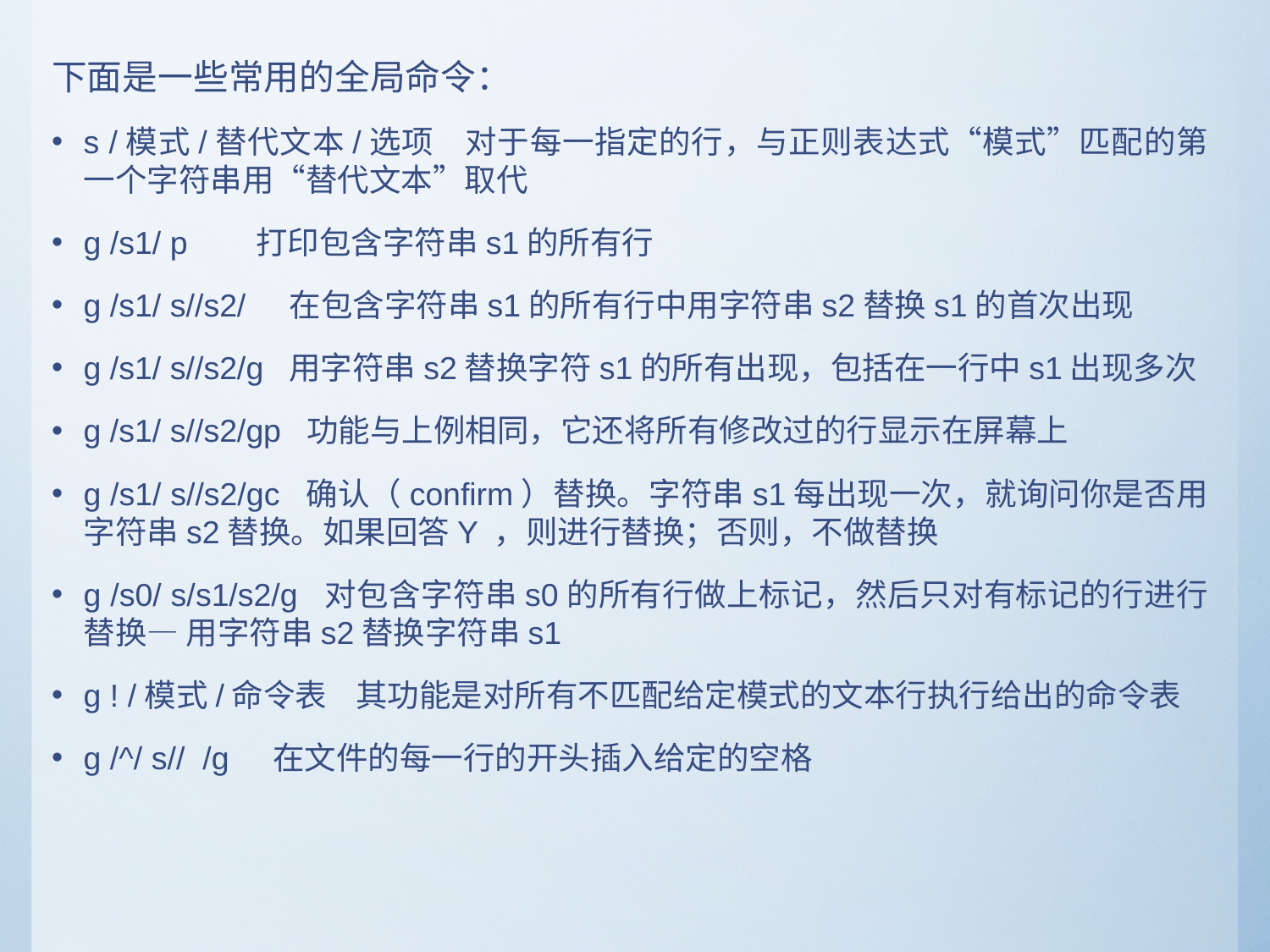

下面是一些常用的全局命令：
s /模式/替代文本/选项    对于每一指定的行，与正则表达式“模式”匹配的第一个字符串用“替代文本”取代
g /s1/ p　    打印包含字符串s1的所有行
g /s1/ s//s2/    在包含字符串s1的所有行中用字符串s2替换s1的首次出现
g /s1/ s//s2/g  用字符串s2替换字符s1的所有出现，包括在一行中s1出现多次
g /s1/ s//s2/gp  功能与上例相同，它还将所有修改过的行显示在屏幕上
g /s1/ s//s2/gc  确认（confirm）替换。字符串s1每出现一次，就询问你是否用字符串s2替换。如果回答Y ，则进行替换；否则，不做替换
g /s0/ s/s1/s2/g  对包含字符串s0的所有行做上标记，然后只对有标记的行进行替换— 用字符串s2替换字符串s1
g ! /模式/命令表    其功能是对所有不匹配给定模式的文本行执行给出的命令表
g /^/ s//  /g    在文件的每一行的开头插入给定的空格